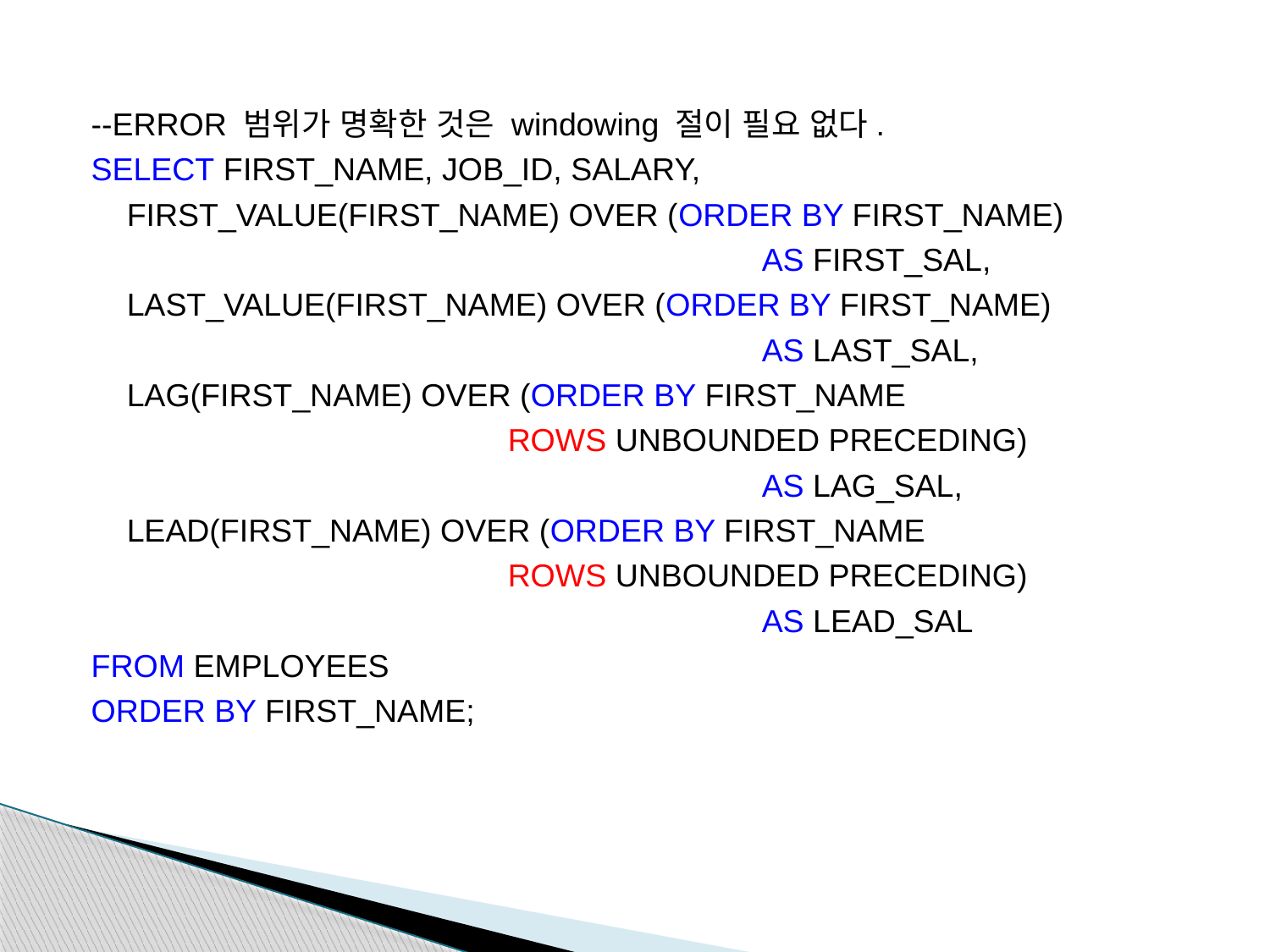

--ERROR 범위가 명확한 것은 windowing 절이 필요 없다.
SELECT FIRST_NAME, JOB_ID, SALARY,
	FIRST_VALUE(FIRST_NAME) OVER (ORDER BY FIRST_NAME)
						AS FIRST_SAL,
	LAST_VALUE(FIRST_NAME) OVER (ORDER BY FIRST_NAME)
						AS LAST_SAL,
	LAG(FIRST_NAME) OVER (ORDER BY FIRST_NAME
				ROWS UNBOUNDED PRECEDING)
						AS LAG_SAL,
	LEAD(FIRST_NAME) OVER (ORDER BY FIRST_NAME
				ROWS UNBOUNDED PRECEDING)
						AS LEAD_SAL
FROM EMPLOYEES
ORDER BY FIRST_NAME;